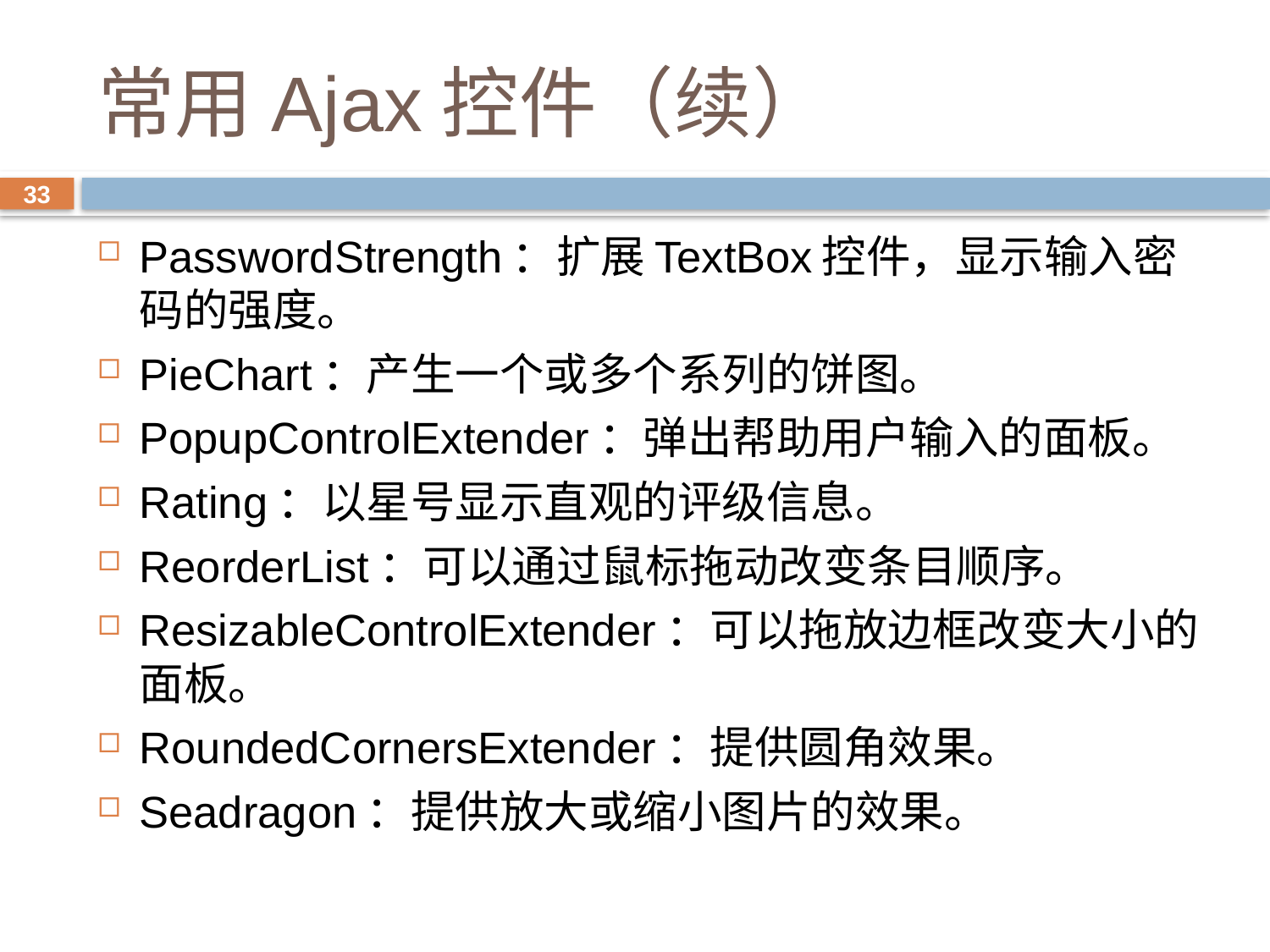

# 常用Ajax控件（续）
33
PasswordStrength：扩展TextBox控件，显示输入密码的强度。
PieChart：产生一个或多个系列的饼图。
PopupControlExtender：弹出帮助用户输入的面板。
Rating：以星号显示直观的评级信息。
ReorderList：可以通过鼠标拖动改变条目顺序。
ResizableControlExtender：可以拖放边框改变大小的面板。
RoundedCornersExtender：提供圆角效果。
Seadragon：提供放大或缩小图片的效果。